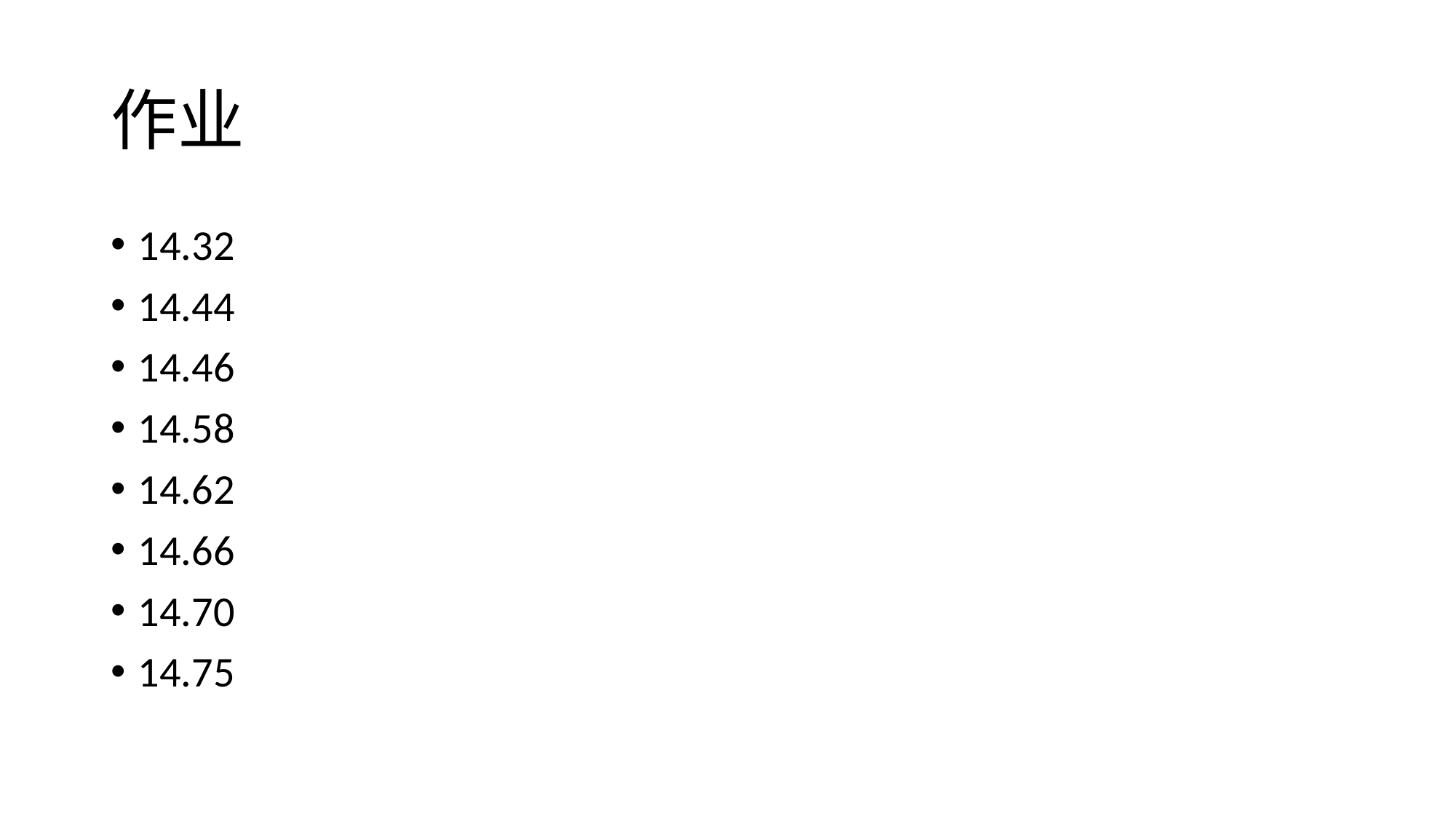

# 作业
14.32
14.44
14.46
14.58
14.62
14.66
14.70
14.75